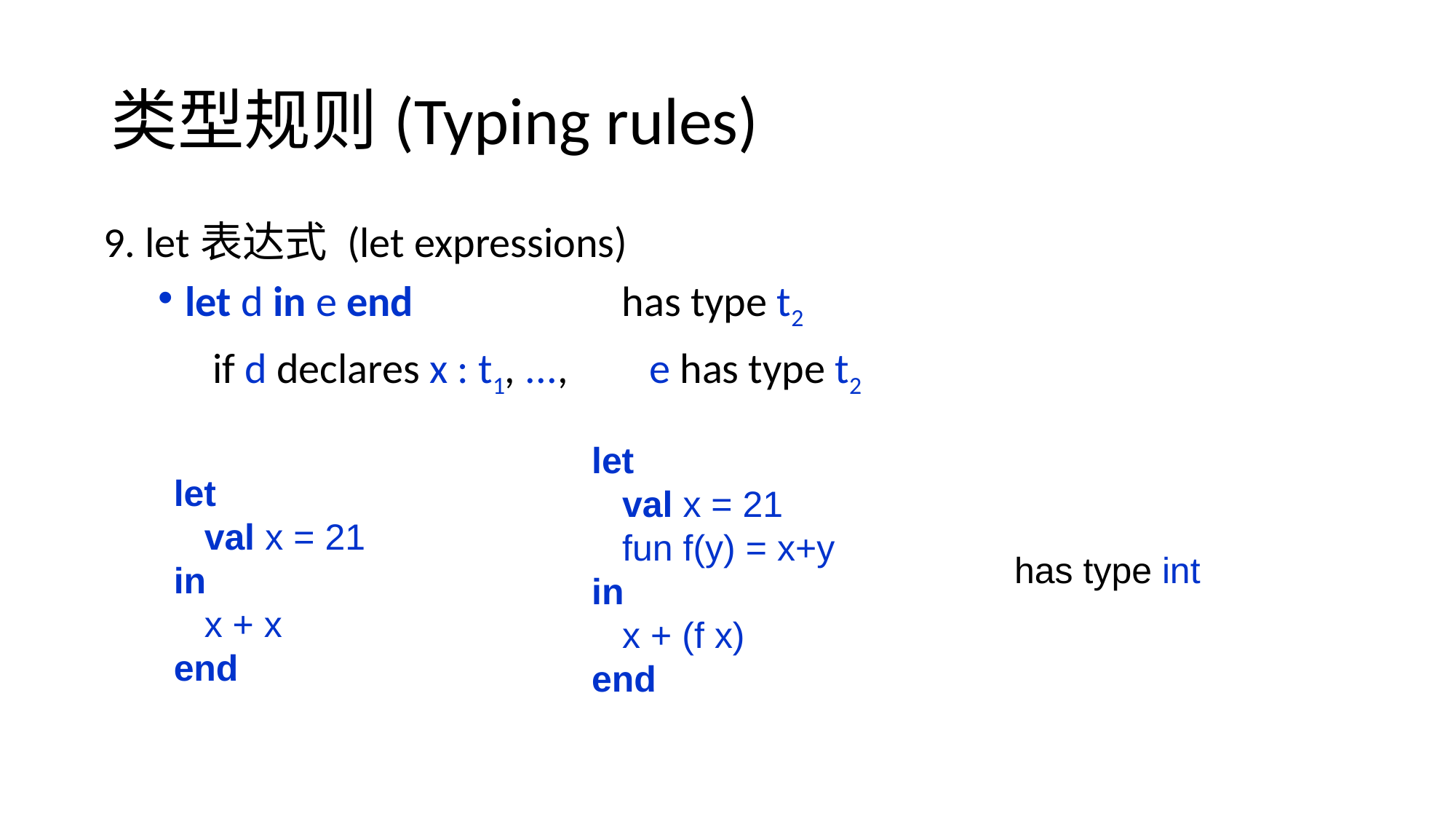

# 类型规则(Typing rules)
9. let表达式 (let expressions)
let d in e end 		has type t2
         	if d declares x : t1, ..., 	e has type t2
let
   val x = 21
   fun f(y) = x+y
in
   x + (f x)
end
let
   val x = 21
in
   x + x
end
has type int